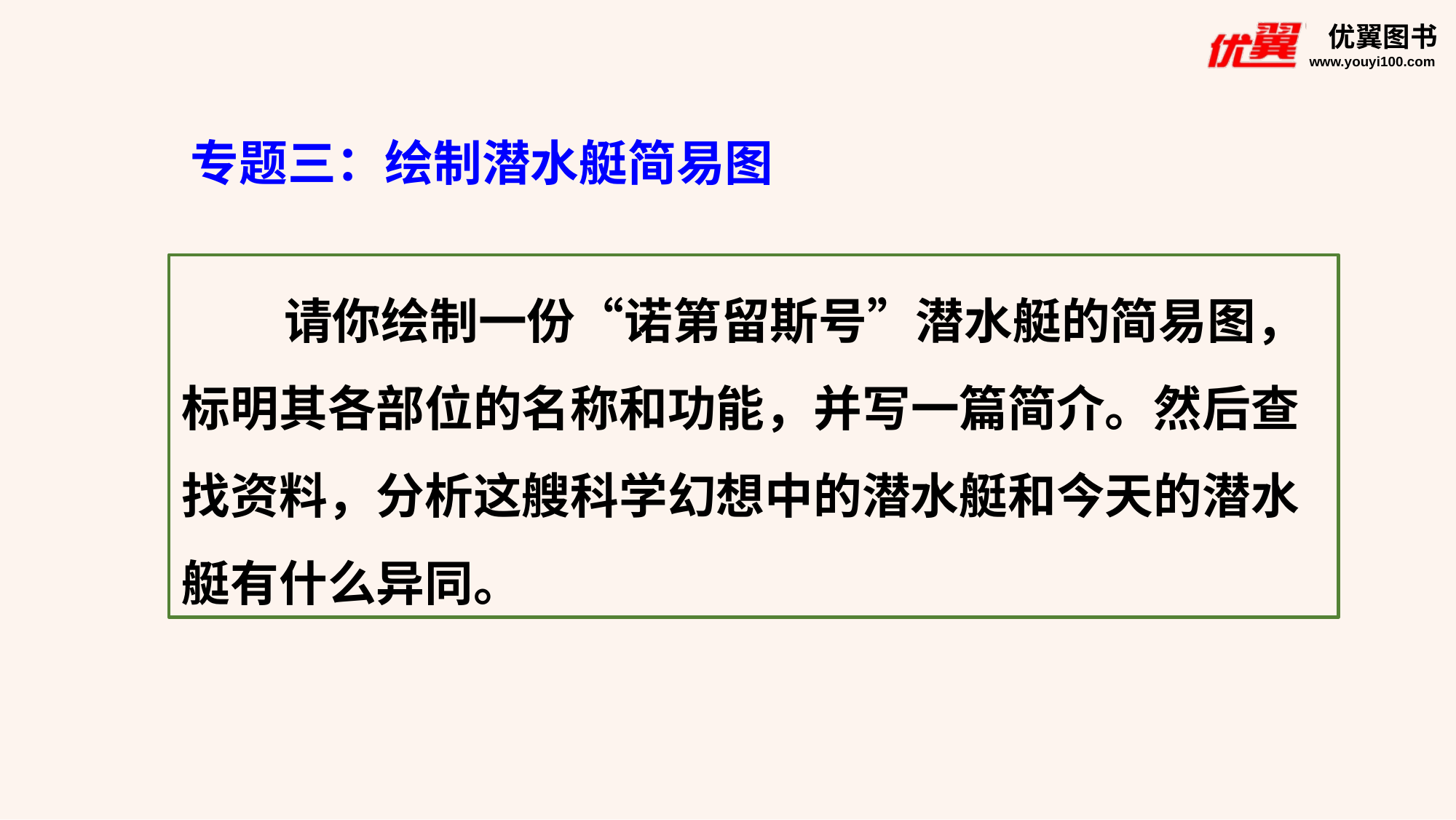

专题三：绘制潜水艇简易图
请你绘制一份“诺第留斯号”潜水艇的简易图，标明其各部位的名称和功能，并写一篇简介。然后查找资料，分析这艘科学幻想中的潜水艇和今天的潜水艇有什么异同。